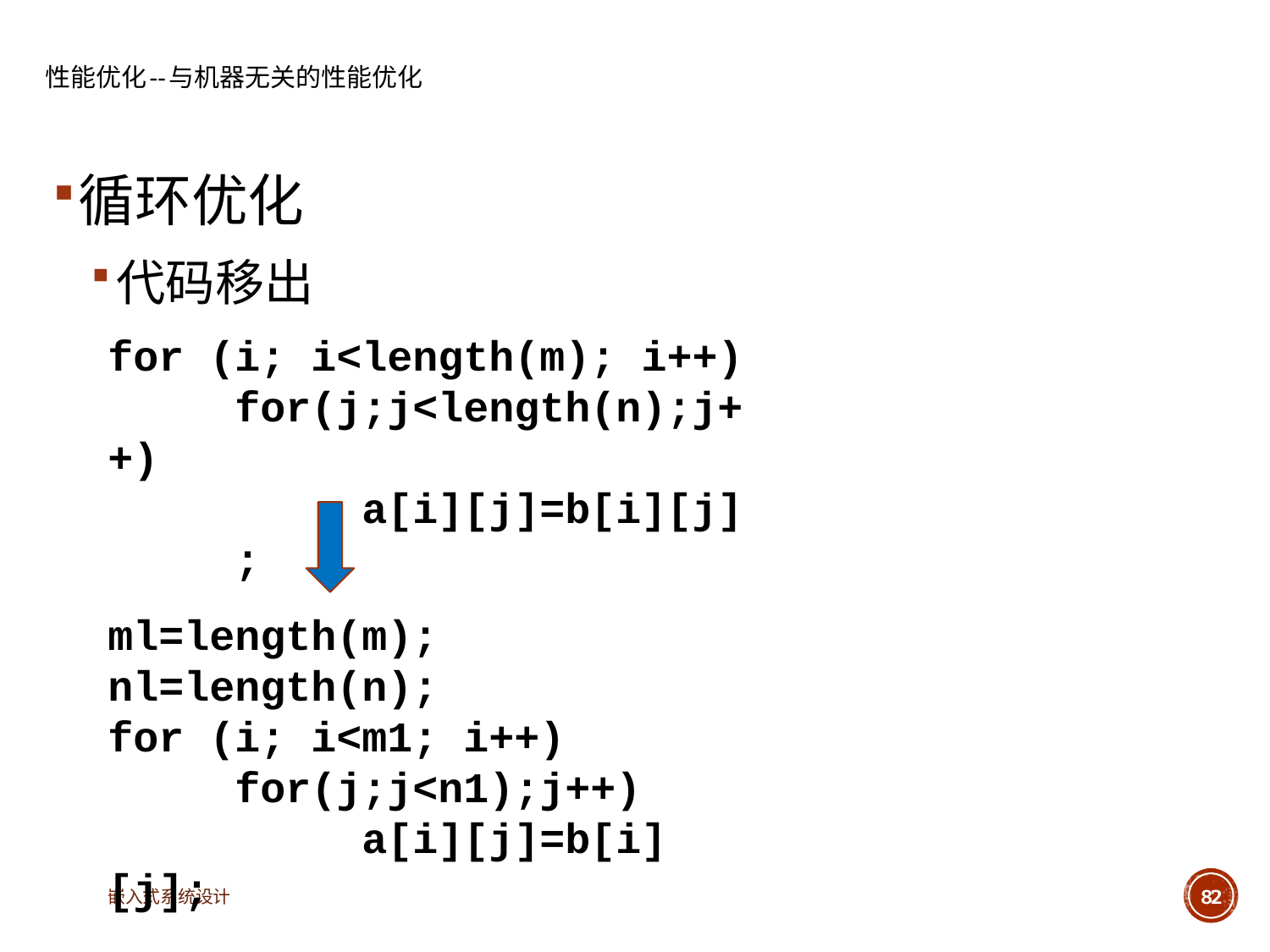

# 性能优化--与机器无关的性能优化
循环优化
代码移出
for (i; i<length(m); i++)
	for(j;j<length(n);j++)
		a[i][j]=b[i][j]	;

ml=length(m);
nl=length(n);
for (i; i<m1; i++)
	for(j;j<n1);j++)
		a[i][j]=b[i][j];
嵌入式系统设计
82